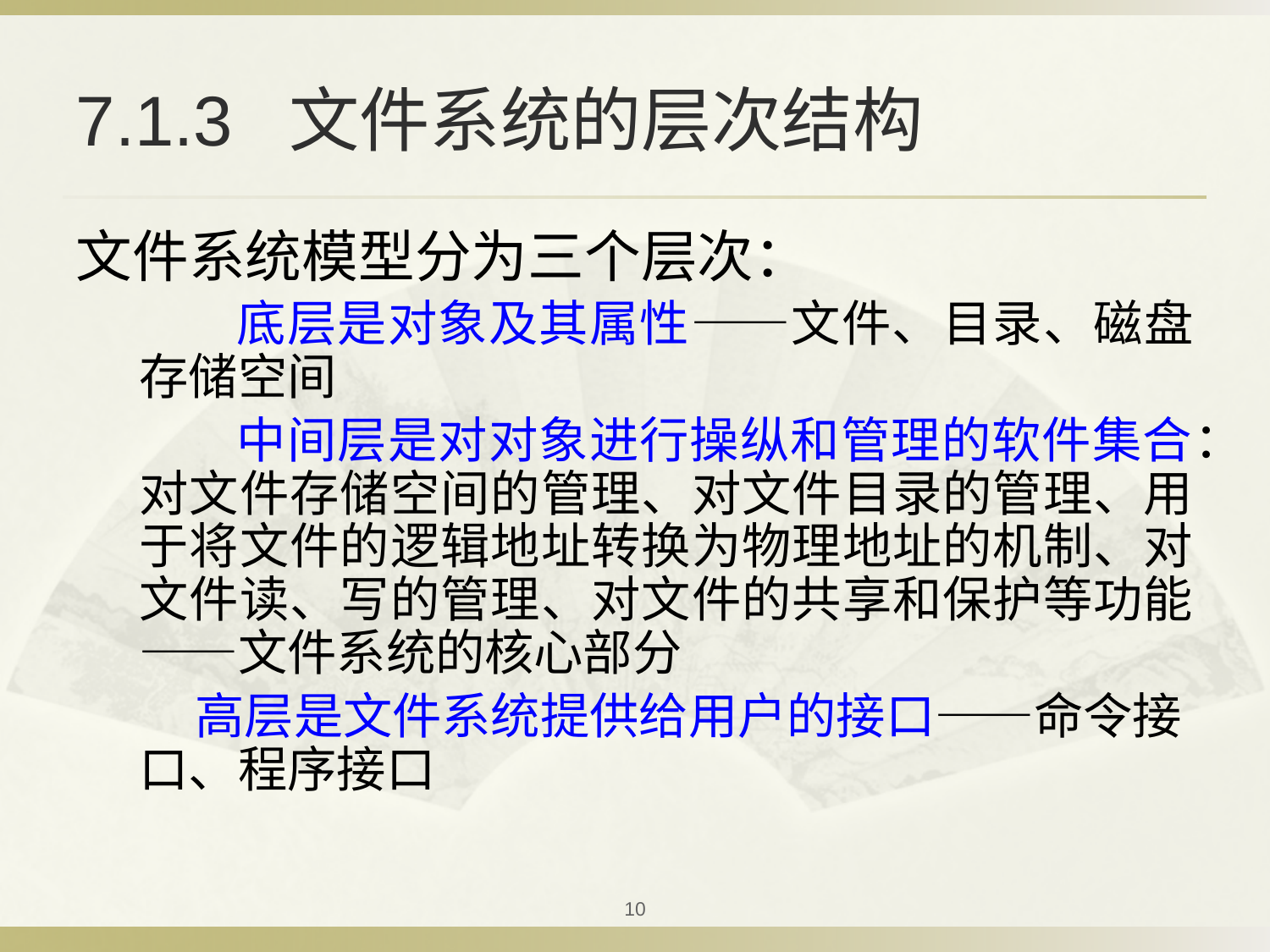

# 7.1.3  文件系统的层次结构
文件系统模型分为三个层次：
       底层是对象及其属性——文件、目录、磁盘存储空间
       中间层是对对象进行操纵和管理的软件集合：对文件存储空间的管理、对文件目录的管理、用于将文件的逻辑地址转换为物理地址的机制、对文件读、写的管理、对文件的共享和保护等功能——文件系统的核心部分
    高层是文件系统提供给用户的接口——命令接口、程序接口
10